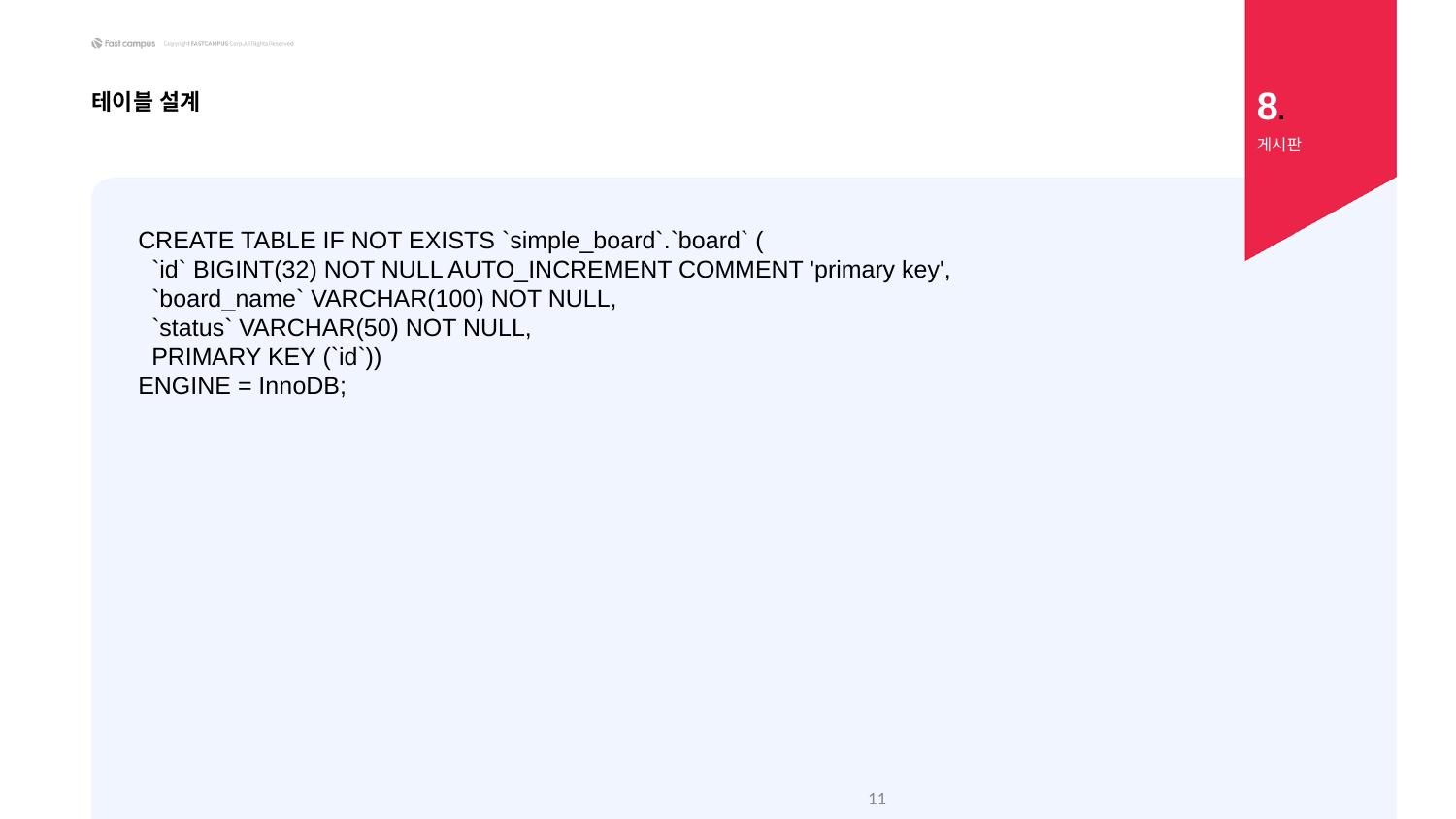

8.
테이블 설계

게시판
CREATE TABLE IF NOT EXISTS `simple_board`.`board` (
  `id` BIGINT(32) NOT NULL AUTO_INCREMENT COMMENT 'primary key',
  `board_name` VARCHAR(100) NOT NULL,
  `status` VARCHAR(50) NOT NULL,
  PRIMARY KEY (`id`))
ENGINE = InnoDB;

11